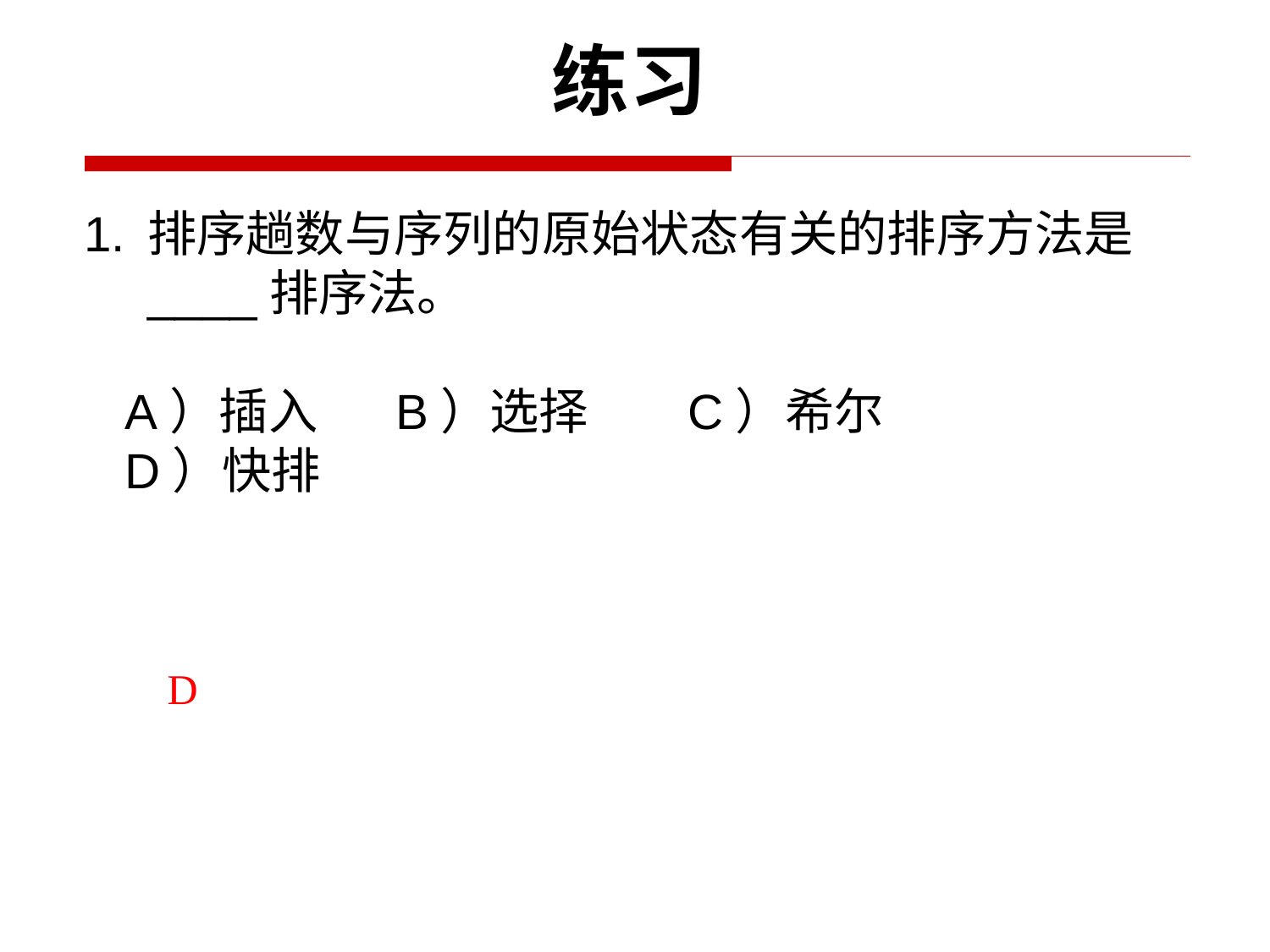

练习
排序趟数与序列的原始状态有关的排序方法是____排序法。

   A）插入      B）选择        C）希尔
   D）快排

D